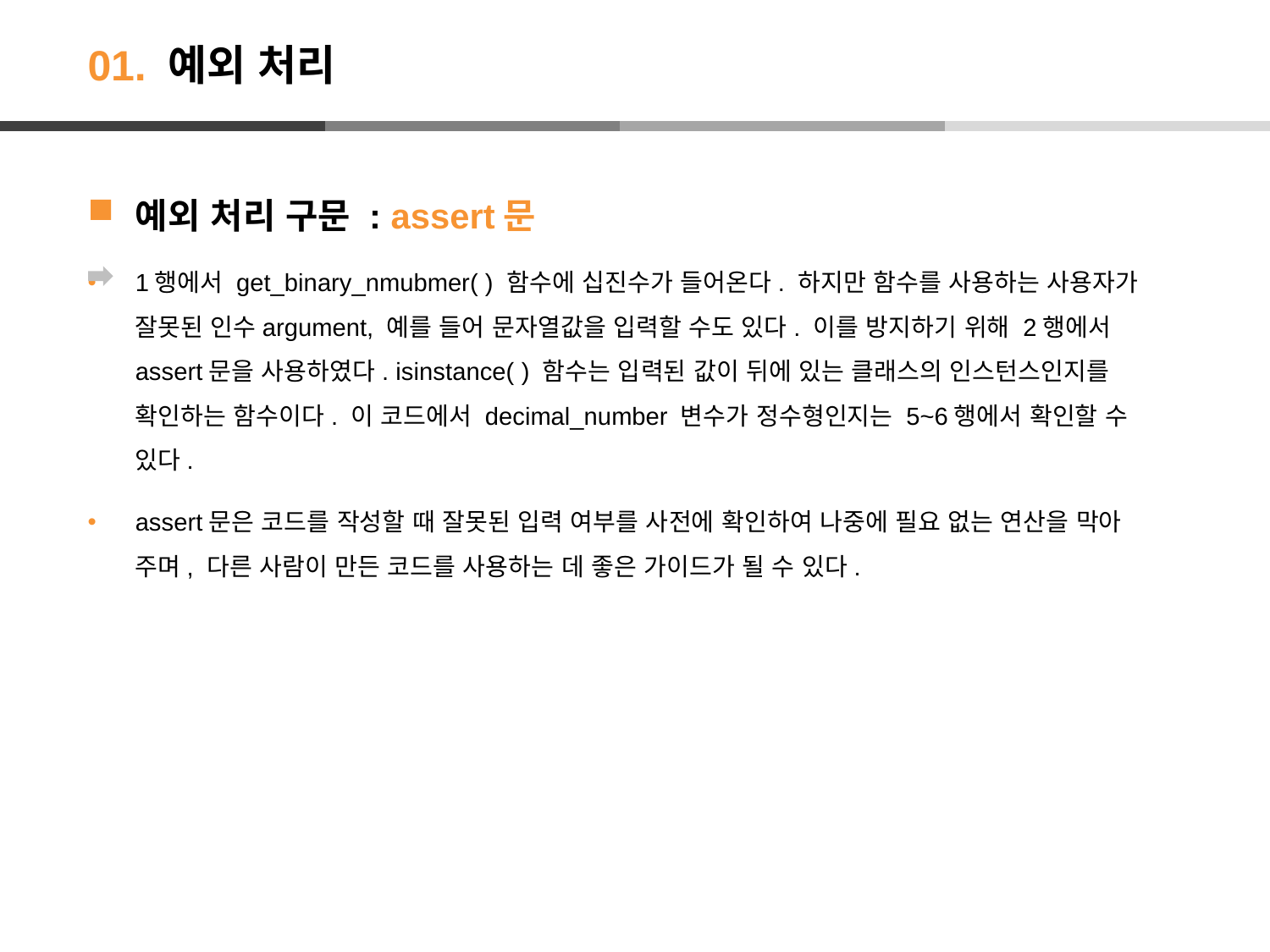

# 01. 예외 처리
예외 처리 구문 : assert문
1행에서 get_binary_nmubmer( ) 함수에 십진수가 들어온다. 하지만 함수를 사용하는 사용자가 잘못된 인수argument, 예를 들어 문자열값을 입력할 수도 있다. 이를 방지하기 위해 2행에서 assert문을 사용하였다. isinstance( ) 함수는 입력된 값이 뒤에 있는 클래스의 인스턴스인지를 확인하는 함수이다. 이 코드에서 decimal_number 변수가 정수형인지는 5~6행에서 확인할 수 있다.
assert문은 코드를 작성할 때 잘못된 입력 여부를 사전에 확인하여 나중에 필요 없는 연산을 막아 주며, 다른 사람이 만든 코드를 사용하는 데 좋은 가이드가 될 수 있다.